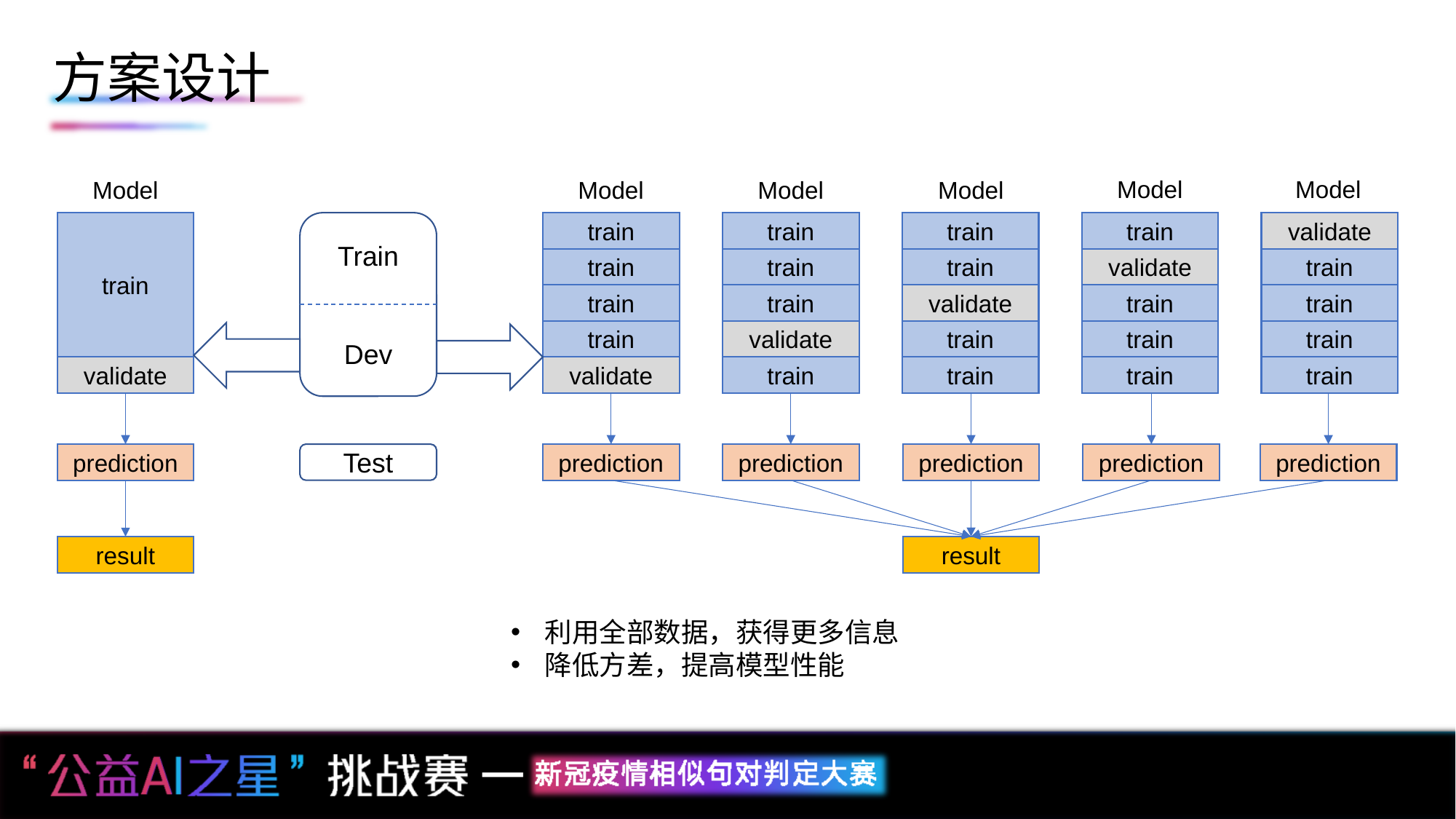

# 方案设计
Model
Model
Model
Model
Model
train
validate
train
train
train
train
train
train
validate
train
train
train
validate
train
train
train
train
train
train
validate
validate
train
train
train
train
prediction
prediction
prediction
prediction
prediction
result
Model
train
validate
prediction
result
Train

Dev

Test
利用全部数据，获得更多信息
降低方差，提高模型性能